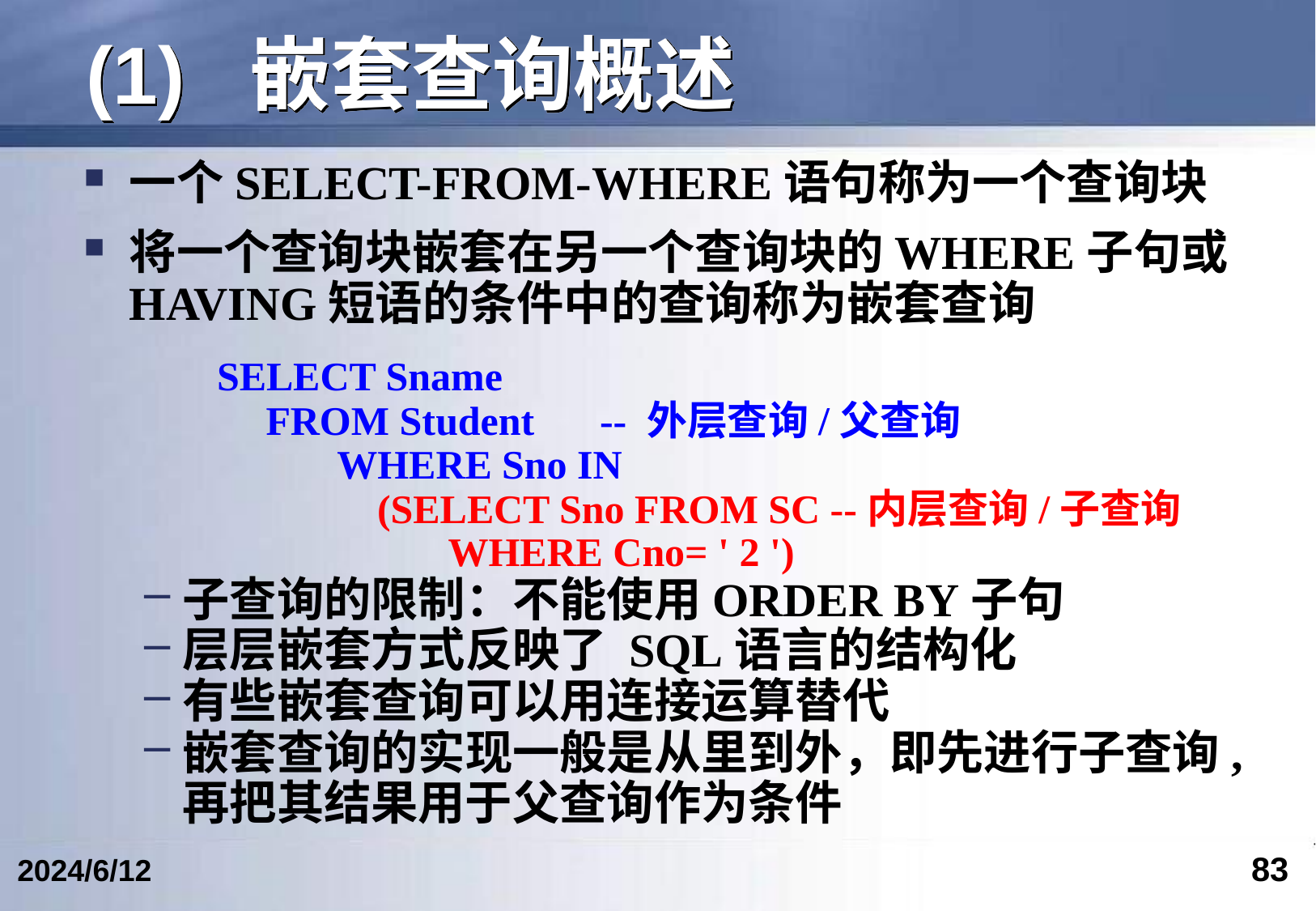

# (1)  嵌套查询概述
一个SELECT-FROM-WHERE语句称为一个查询块
将一个查询块嵌套在另一个查询块的WHERE子句或HAVING短语的条件中的查询称为嵌套查询
 SELECT Sname
	   FROM Student 	-- 外层查询/父查询
  	          WHERE Sno IN
                 (SELECT Sno FROM SC --内层查询/子查询
                              WHERE Cno= ' 2 ')
子查询的限制：不能使用ORDER BY子句
层层嵌套方式反映了 SQL语言的结构化
有些嵌套查询可以用连接运算替代
嵌套查询的实现一般是从里到外，即先进行子查询,再把其结果用于父查询作为条件
83
2024/6/12